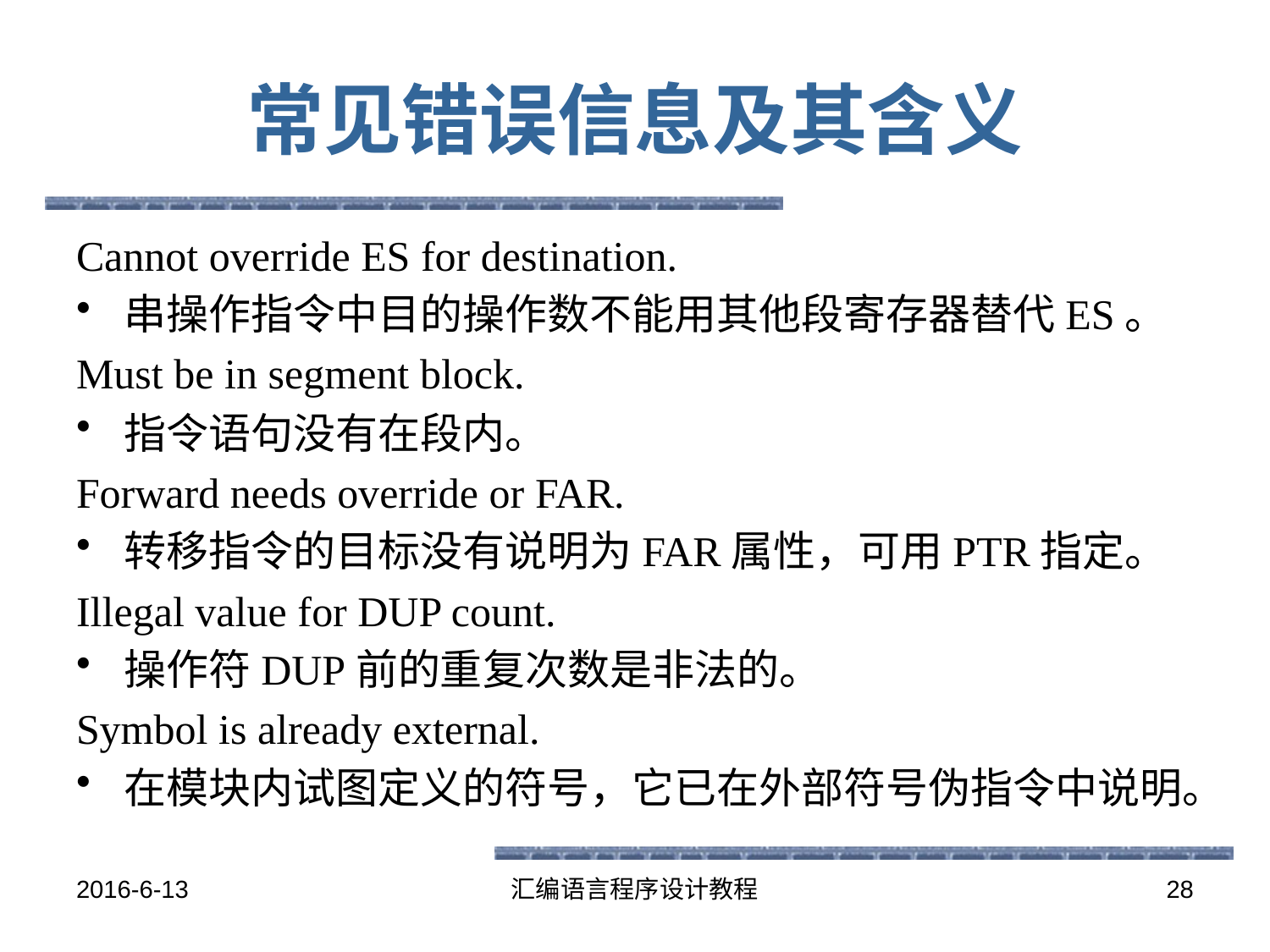

# 常见错误信息及其含义
Cannot override ES for destination.
串操作指令中目的操作数不能用其他段寄存器替代ES。
Must be in segment block.
指令语句没有在段内。
Forward needs override or FAR.
转移指令的目标没有说明为FAR属性，可用PTR指定。
Illegal value for DUP count.
操作符DUP前的重复次数是非法的。
Symbol is already external.
在模块内试图定义的符号，它已在外部符号伪指令中说明。
2016-6-13
汇编语言程序设计教程
28